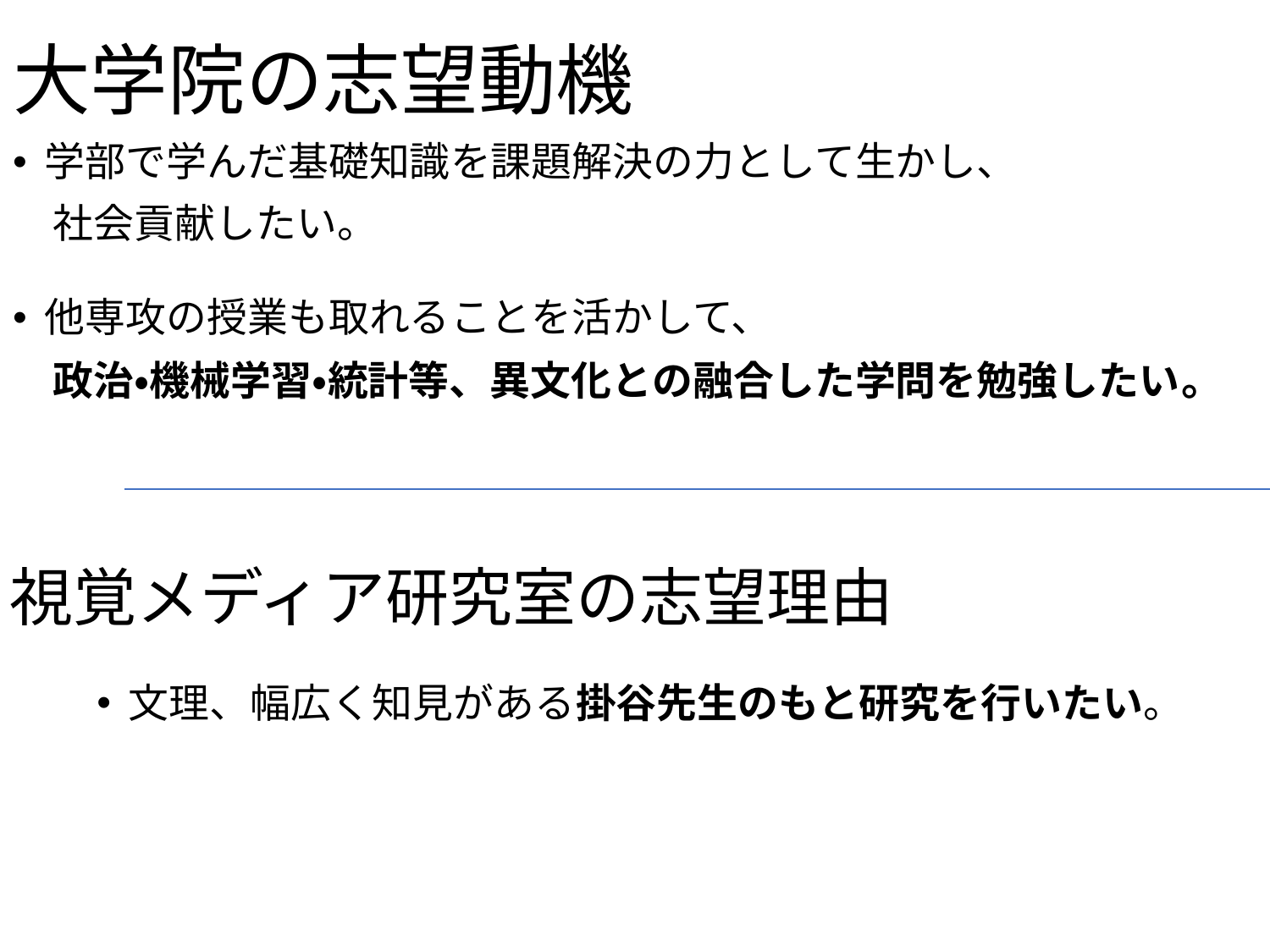

# 大学院の志望動機
学部で学んだ基礎知識を課題解決の力として生かし、
　社会貢献したい。

他専攻の授業も取れることを活かして、
　政治・機械学習・統計等、異文化との融合した学問を勉強したい。

視覚メディア研究室の志望理由
文理、幅広く知見がある掛谷先生のもと研究を行いたい。